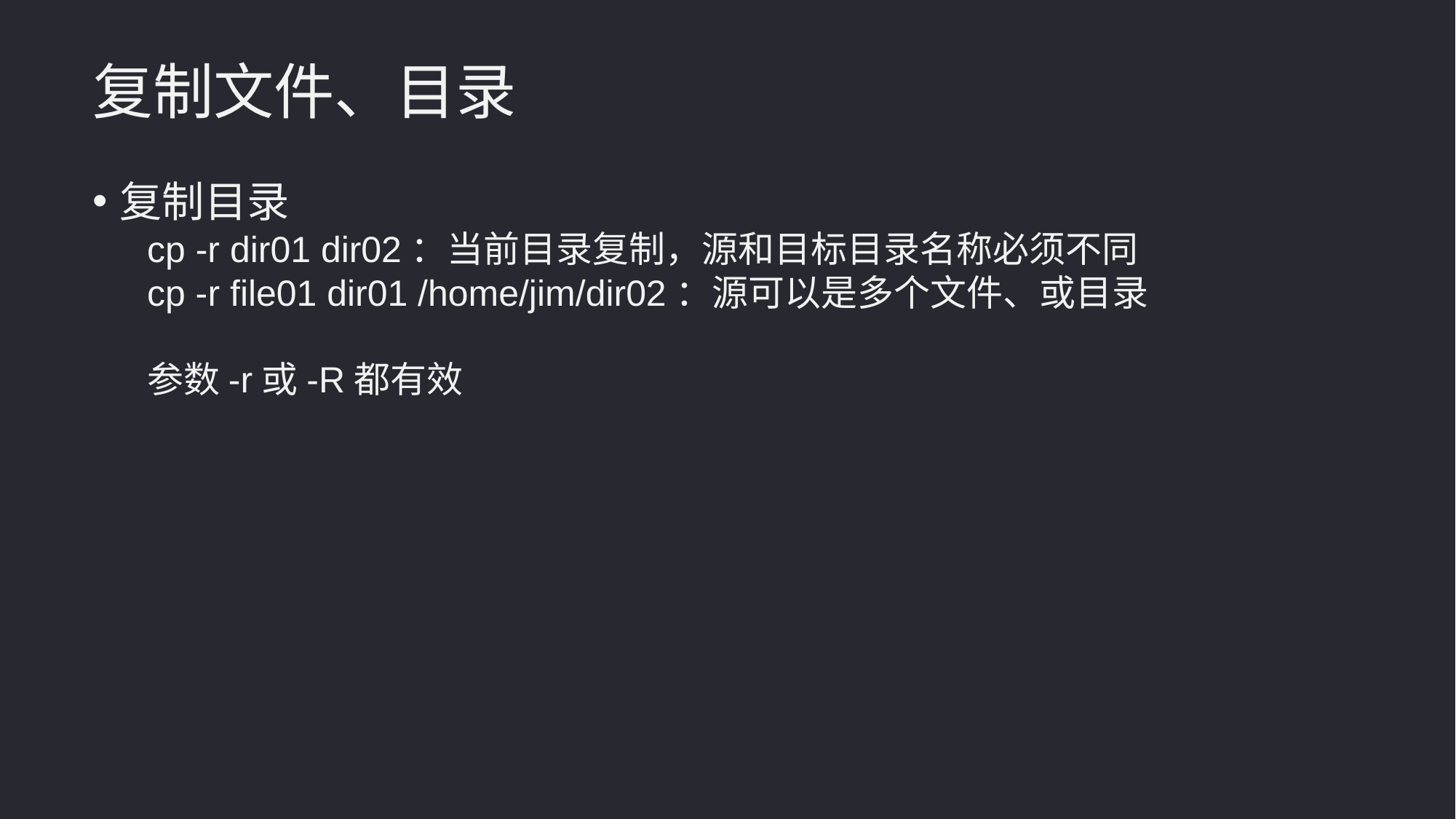

复制文件、目录
复制目录
cp -r dir01 dir02：当前目录复制，源和目标目录名称必须不同
cp -r file01 dir01 /home/jim/dir02：源可以是多个文件、或目录

参数-r或-R都有效